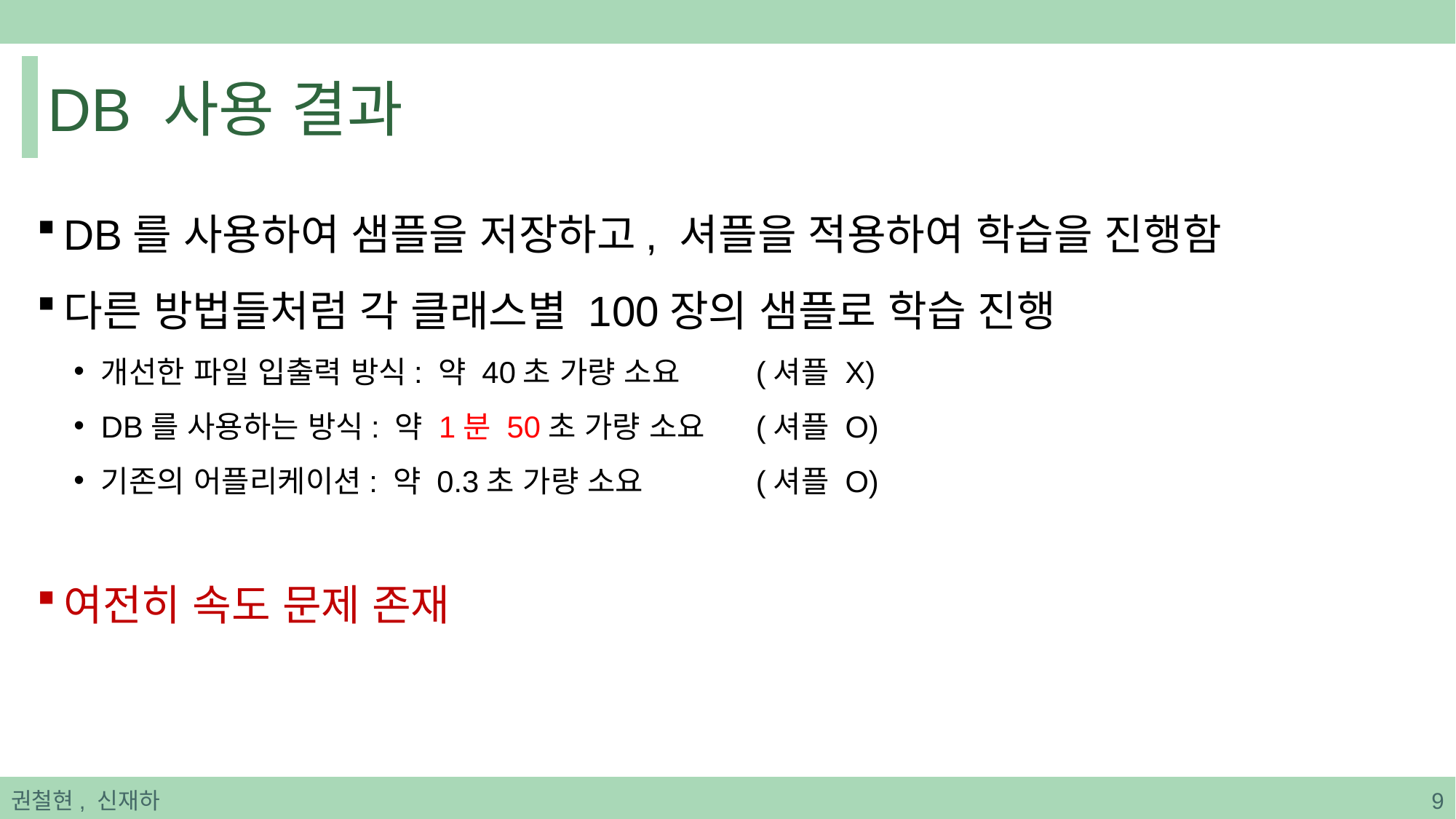

# DB 사용 결과
DB를 사용하여 샘플을 저장하고, 셔플을 적용하여 학습을 진행함
다른 방법들처럼 각 클래스별 100장의 샘플로 학습 진행
개선한 파일 입출력 방식: 약 40초 가량 소요 	(셔플 X)
DB를 사용하는 방식: 약 1분 50초 가량 소요	(셔플 O)
기존의 어플리케이션: 약 0.3초 가량 소요		(셔플 O)

여전히 속도 문제 존재
권철현, 신재하
9